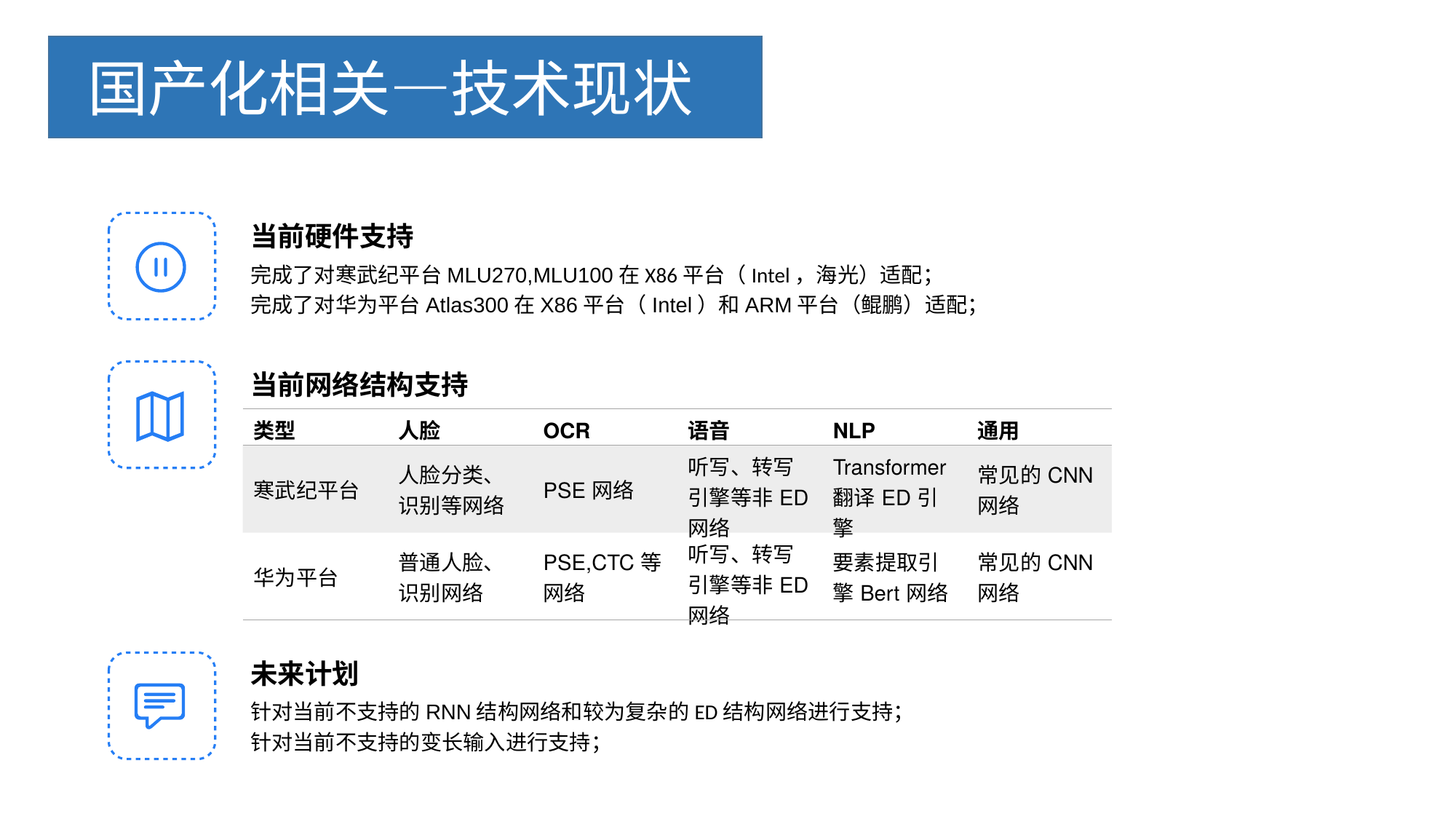

国产化相关—技术现状
当前硬件支持
完成了对寒武纪平台MLU270,MLU100在X86平台（Intel，海光）适配；
完成了对华为平台Atlas300在X86平台（Intel）和ARM平台（鲲鹏）适配；

当前网络结构支持

| 类型 | 人脸 | OCR | 语音 | NLP | 通用 |
| --- | --- | --- | --- | --- | --- |
| 寒武纪平台 | 人脸分类、 识别等网络 | PSE网络 | 听写、转写引擎等非ED网络 | Transformer翻译ED引擎 | 常见的CNN网络 |
| 华为平台 | 普通人脸、 识别网络 | PSE,CTC等网络 | 听写、转写引擎等非ED网络 | 要素提取引擎Bert网络 | 常见的CNN网络 |
未来计划
针对当前不支持的RNN结构网络和较为复杂的ED结构网络进行支持；
针对当前不支持的变长输入进行支持；